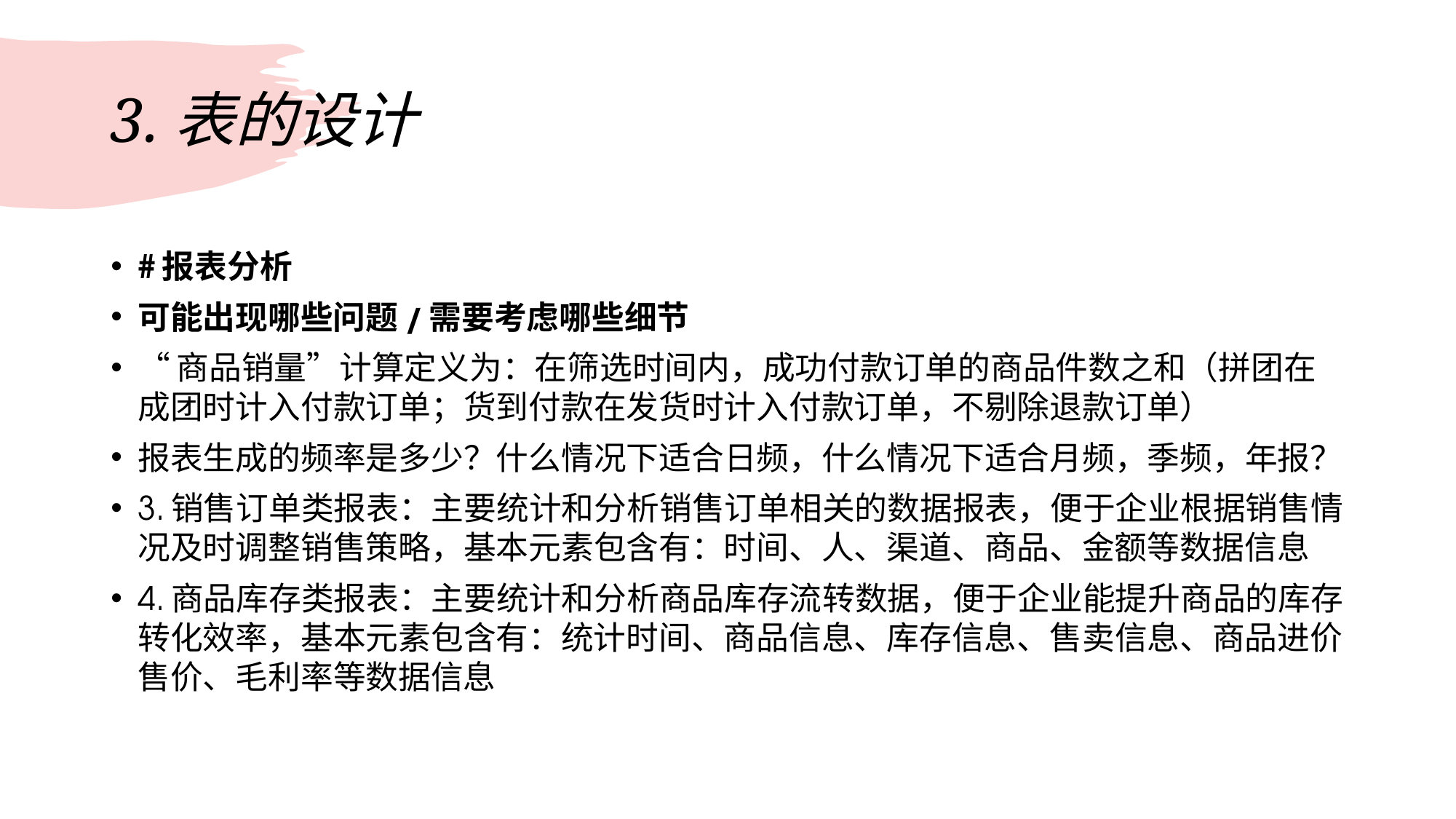

# 3.表的设计
#报表分析
可能出现哪些问题/需要考虑哪些细节
“商品销量”计算定义为：在筛选时间内，成功付款订单的商品件数之和（拼团在成团时计入付款订单；货到付款在发货时计入付款订单，不剔除退款订单）
报表生成的频率是多少？什么情况下适合日频，什么情况下适合月频，季频，年报？
3.销售订单类报表：主要统计和分析销售订单相关的数据报表，便于企业根据销售情况及时调整销售策略，基本元素包含有：时间、人、渠道、商品、金额等数据信息
4.商品库存类报表：主要统计和分析商品库存流转数据，便于企业能提升商品的库存转化效率，基本元素包含有：统计时间、商品信息、库存信息、售卖信息、商品进价售价、毛利率等数据信息